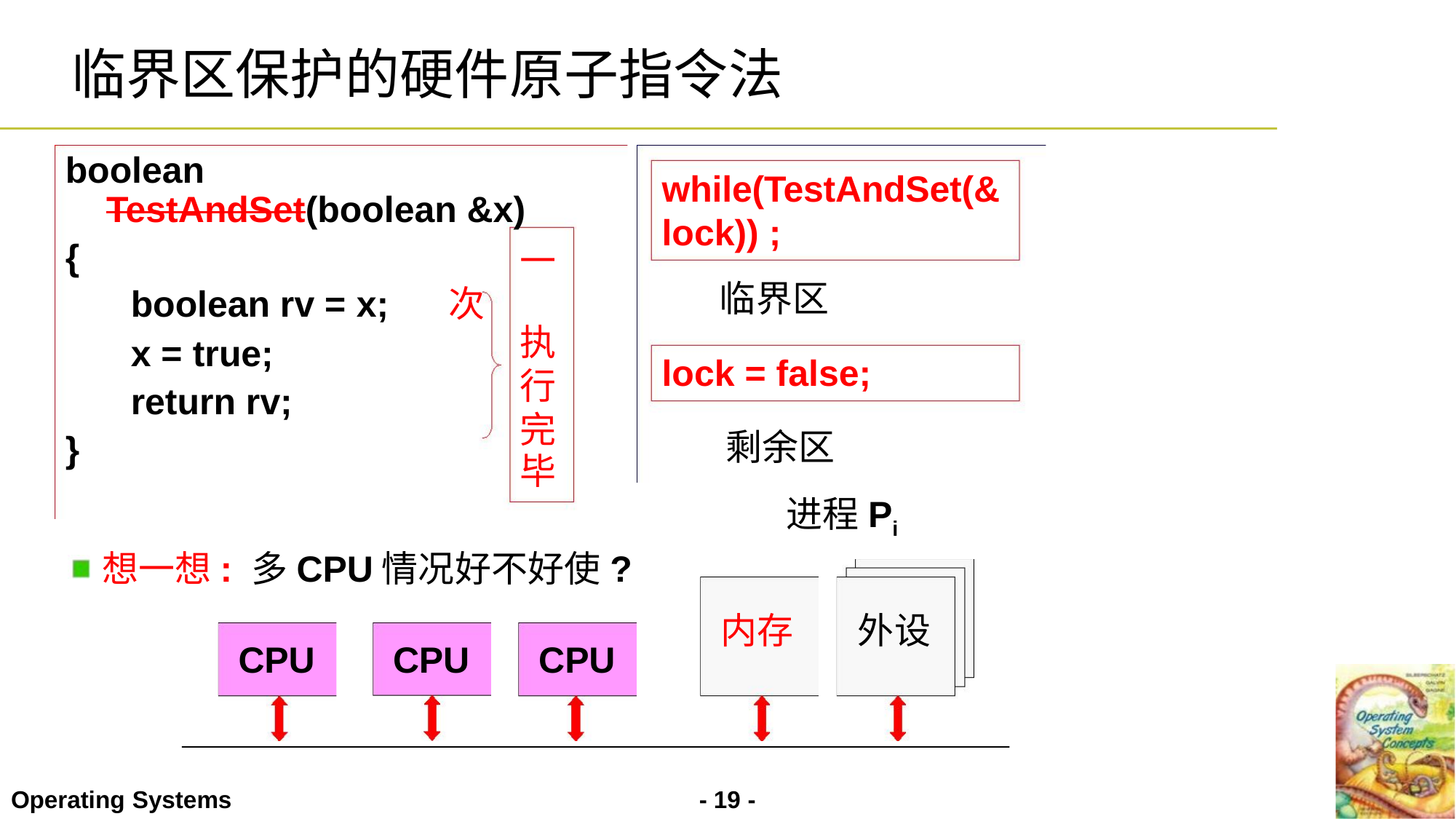

临界区保护的硬件原子指令法

boolean
while(TestAndSet(&
lock)) ;
TestAndSet(boolean &x)
一
{
}
boolean rv = x; 次
临界区
执
行
完
毕
x = true;
lock = false;
剩余区
return rv;
进程Pi
想一想: 多CPU情况好不好使?

内存 外设

CPU CPU CPU

- 19 -
Operating Systems